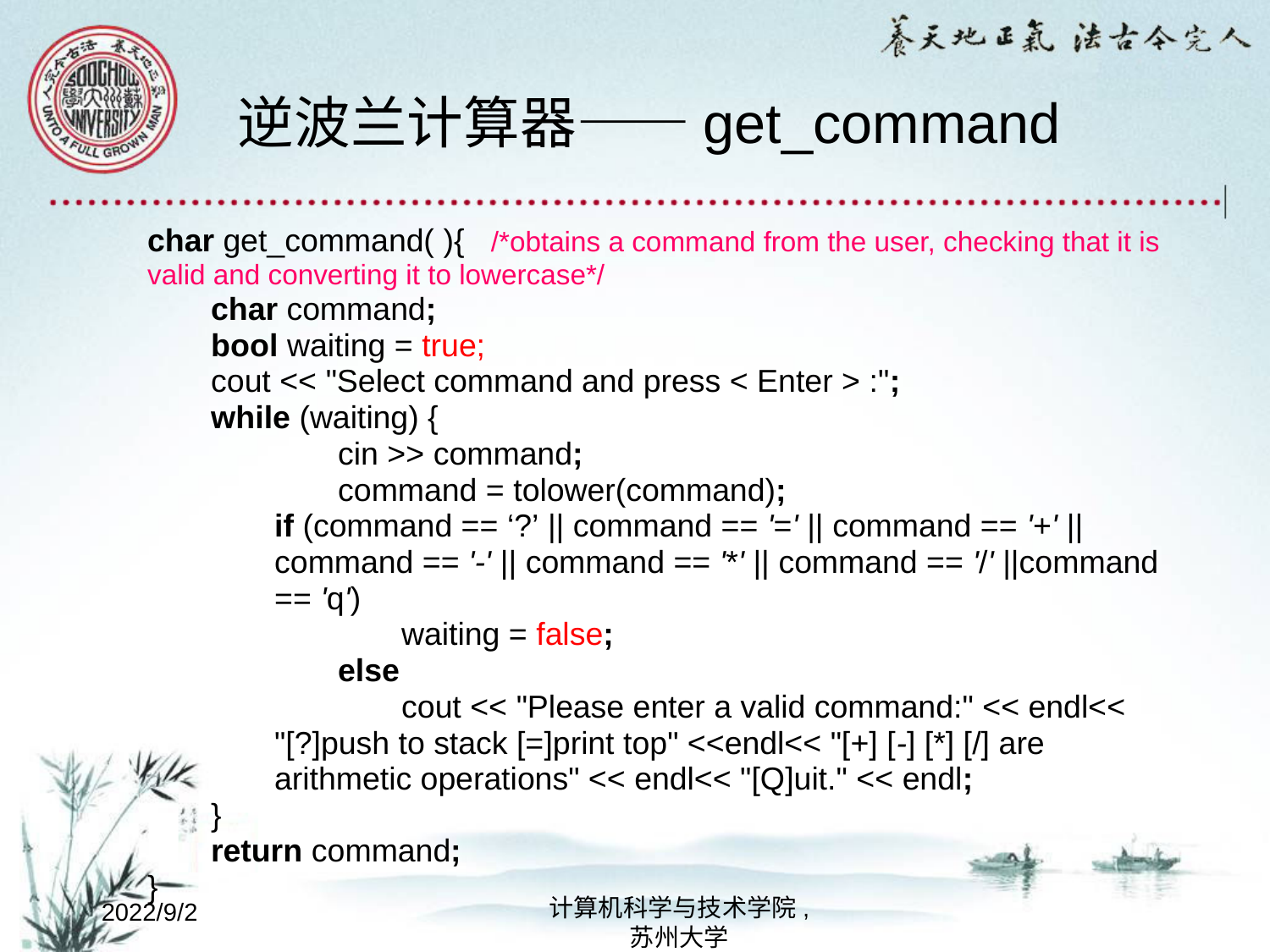

# 逆波兰计算器——get_command
char get_command( ){   /*obtains a command from the user, checking that it is valid and converting it to lowercase*/
char command;
bool waiting = true;
cout << "Select command and press < Enter > :";
while (waiting) {
	cin >> command;
	command = tolower(command);
if (command == ‘?’ || command == '=' || command == '+' ||command == '-' || command == '*' || command == '/' ||command == 'q')
	waiting = false;
	else
	cout << "Please enter a valid command:" << endl<< "[?]push to stack [=]print top" <<endl<< "[+] [-] [*] [/] are arithmetic operations" << endl<< "[Q]uit." << endl;
}
return command;
}
计算机科学与技术学院,
苏州大学
2022/9/2